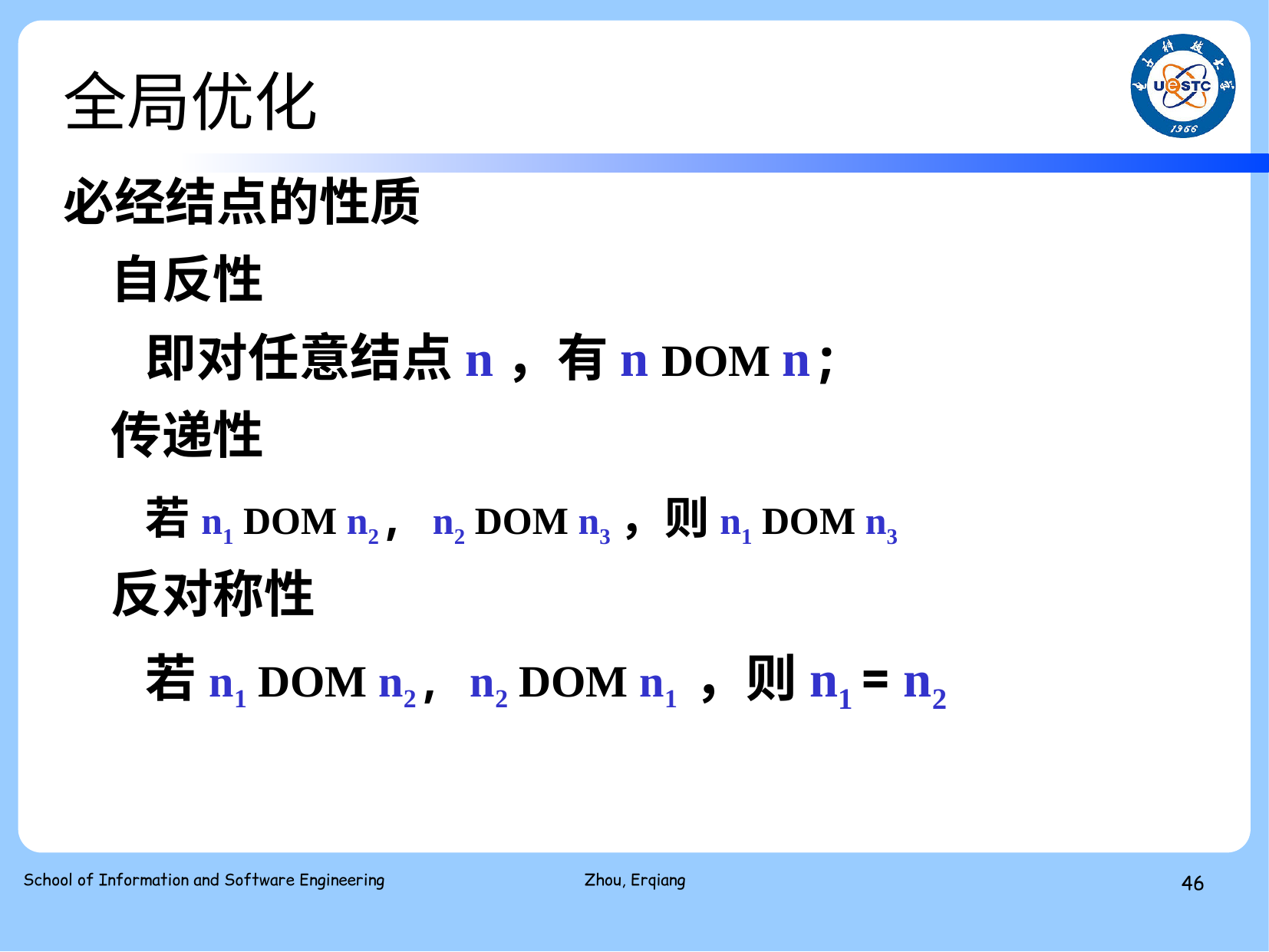

# 全局优化
必经结点的性质
   自反性
      即对任意结点n，有n DOM n;
   传递性
      若n1 DOM n2, n2 DOM n3，则n1 DOM n3
   反对称性
      若n1 DOM n2, n2 DOM n1 ，则n1 = n2
 School of Information and Software Engineering
Zhou, Erqiang
46